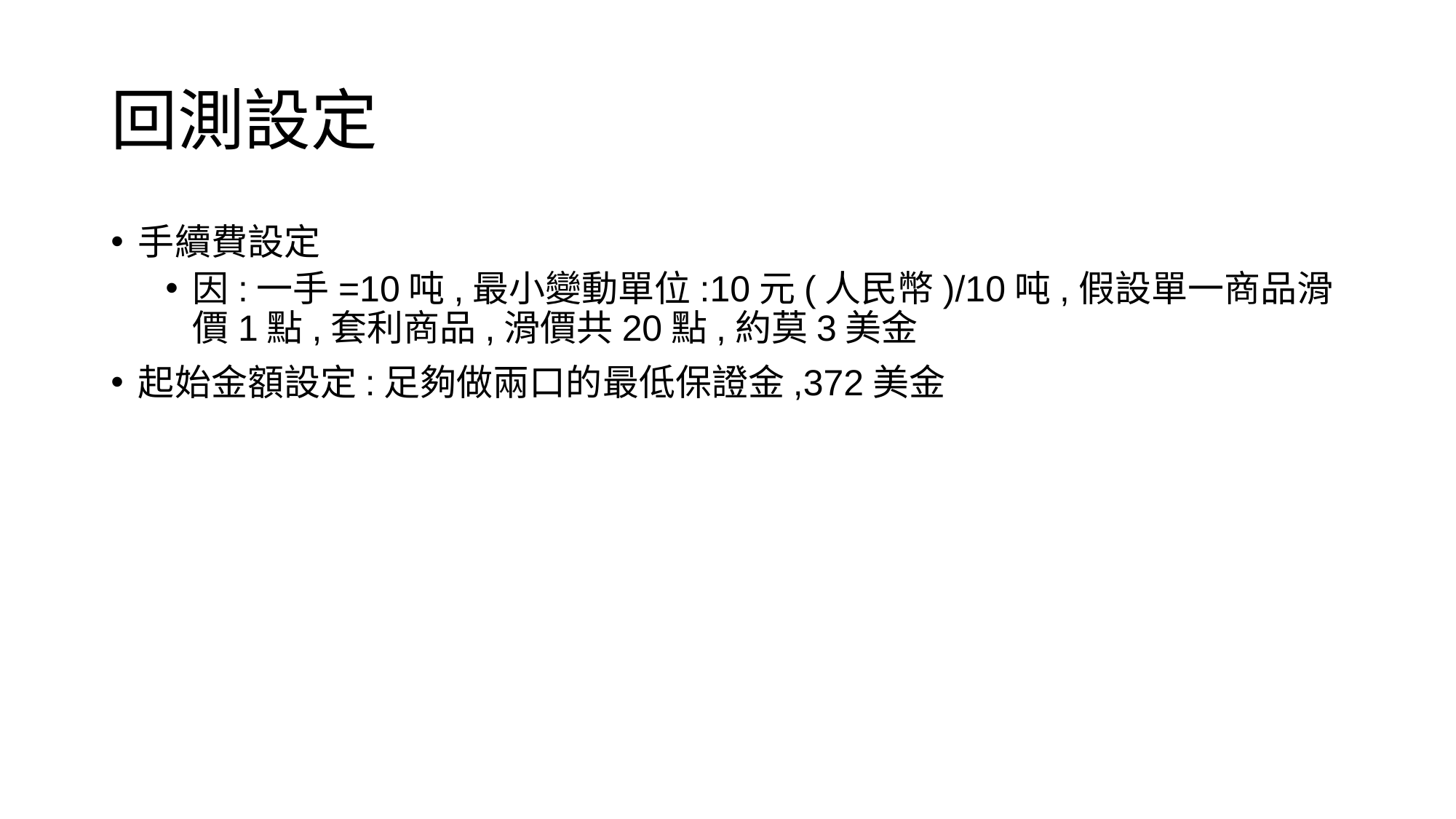

# 回測設定
手續費設定
因:一手=10吨,最小變動單位:10元(人民幣)/10吨,假設單一商品滑價1點,套利商品,滑價共20點,約莫3美金
起始金額設定:足夠做兩口的最低保證金,372美金